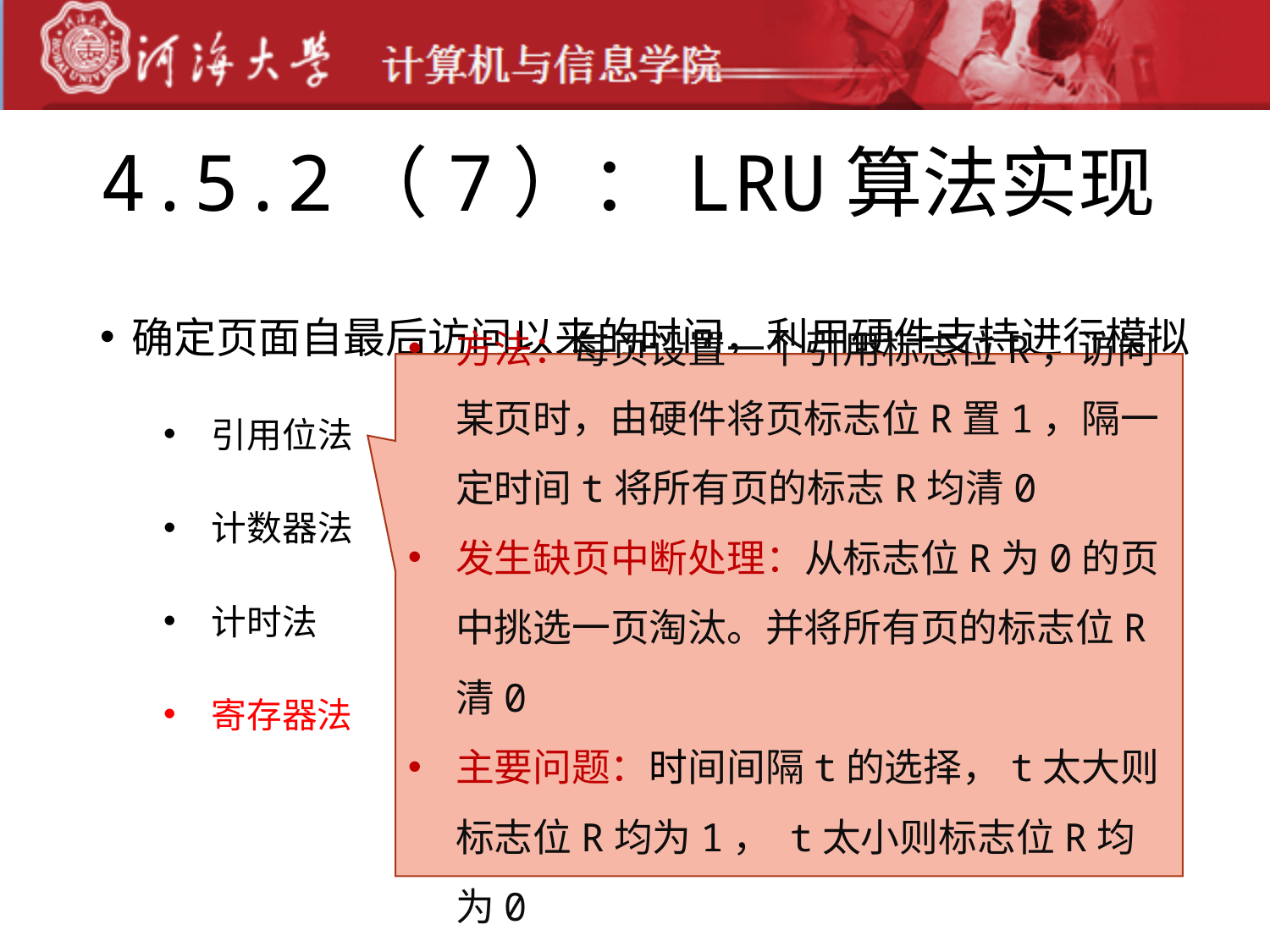

# 4.5.2（7）：LRU算法实现
确定页面自最后访问以来的时间，利用硬件支持进行模拟
 引用位法
 计数器法
 计时法
 寄存器法

方法：每页设置一个引用标志位R，访问某页时，由硬件将页标志位R置1，隔一定时间t将所有页的标志R均清0
发生缺页中断处理：从标志位R为0的页中挑选一页淘汰。并将所有页的标志位R清0
主要问题：时间间隔t的选择，t太大则标志位R均为1， t太小则标志位R均为0